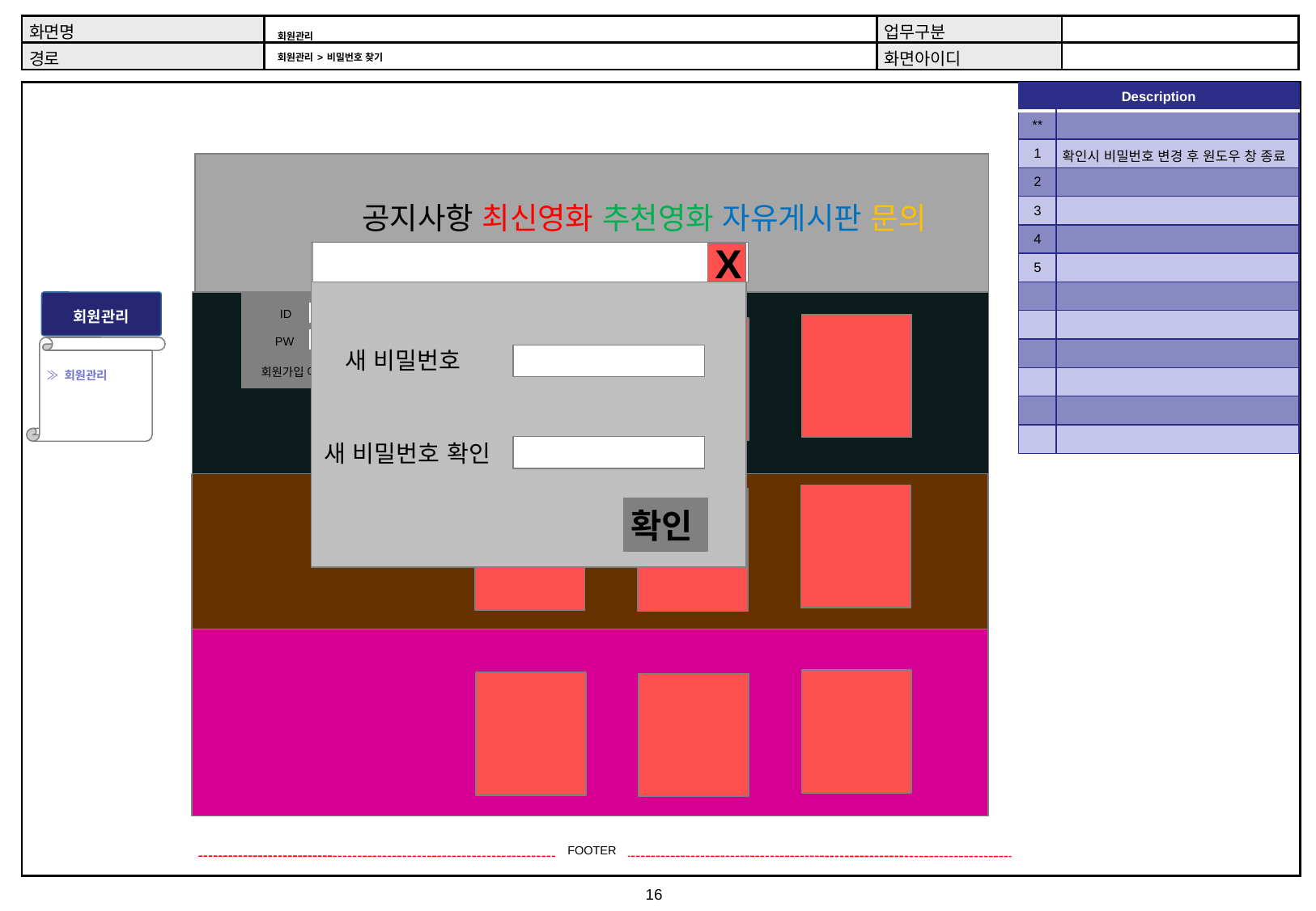

# 회원관리 회원관리 > 비밀번호 찾기
| Description |  |
| --- | --- |
| \*\* |  |
| 1 | 확인시 비밀번호 변경 후 원도우 창 종료 |
| 2 |  |
| 3 |  |
| 4 |  |
| 5 |  |
|  |  |
|  |  |
|  |  |
|  |  |
|  |  |
|  |  |

공지사항 최신영화 추천영화 자유게시판 문의

X

회원관리

ID

로그인

PW

≫ 회원관리
새 비밀번호

회원가입 아이디찾기 비밀번호찾기
새 비밀번호 확인

확인